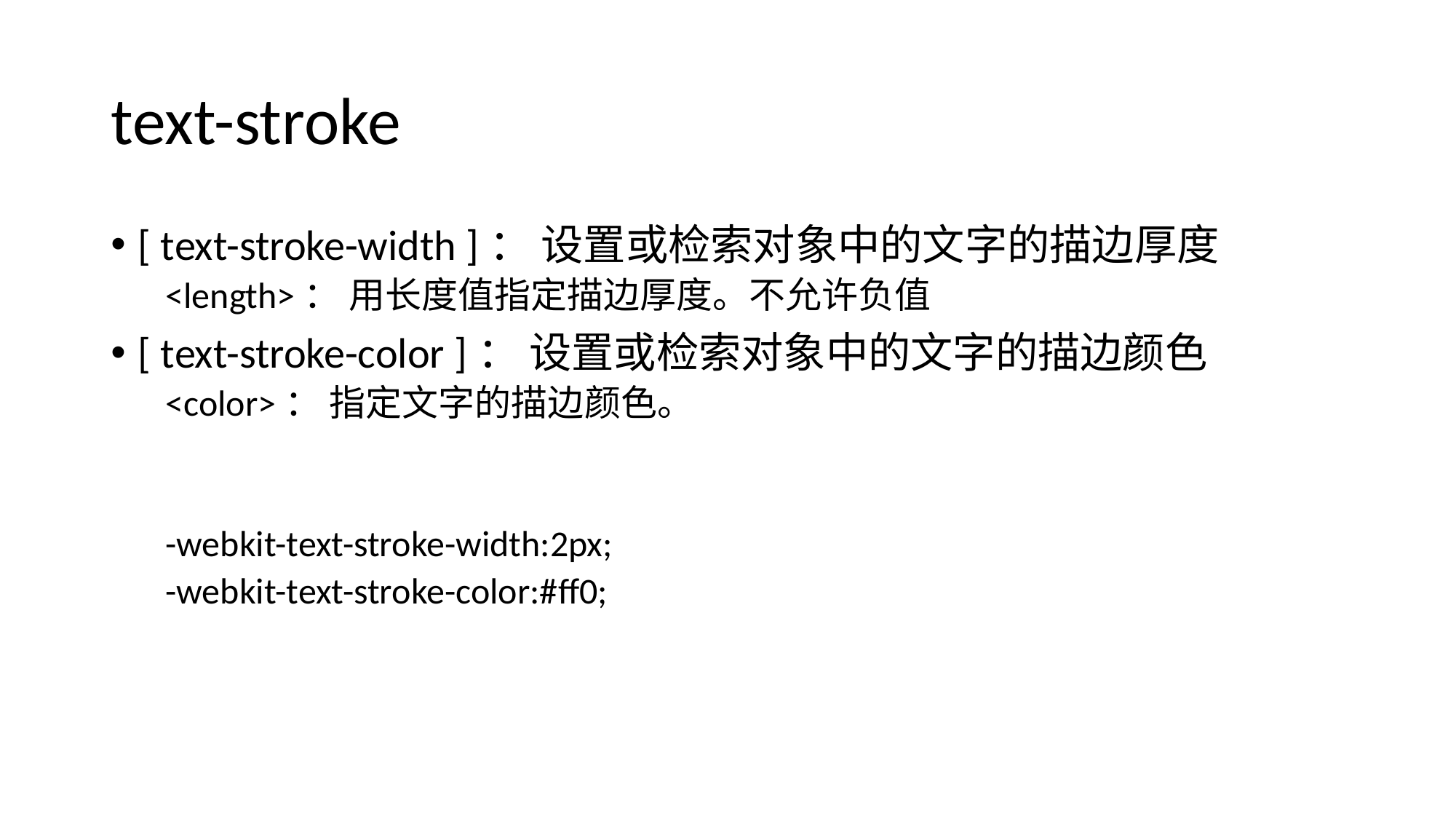

# text-stroke
[ text-stroke-width ]： 设置或检索对象中的文字的描边厚度
<length>： 用长度值指定描边厚度。不允许负值
[ text-stroke-color ]： 设置或检索对象中的文字的描边颜色
<color>： 指定文字的描边颜色。

-webkit-text-stroke-width:2px;
-webkit-text-stroke-color:#ff0;